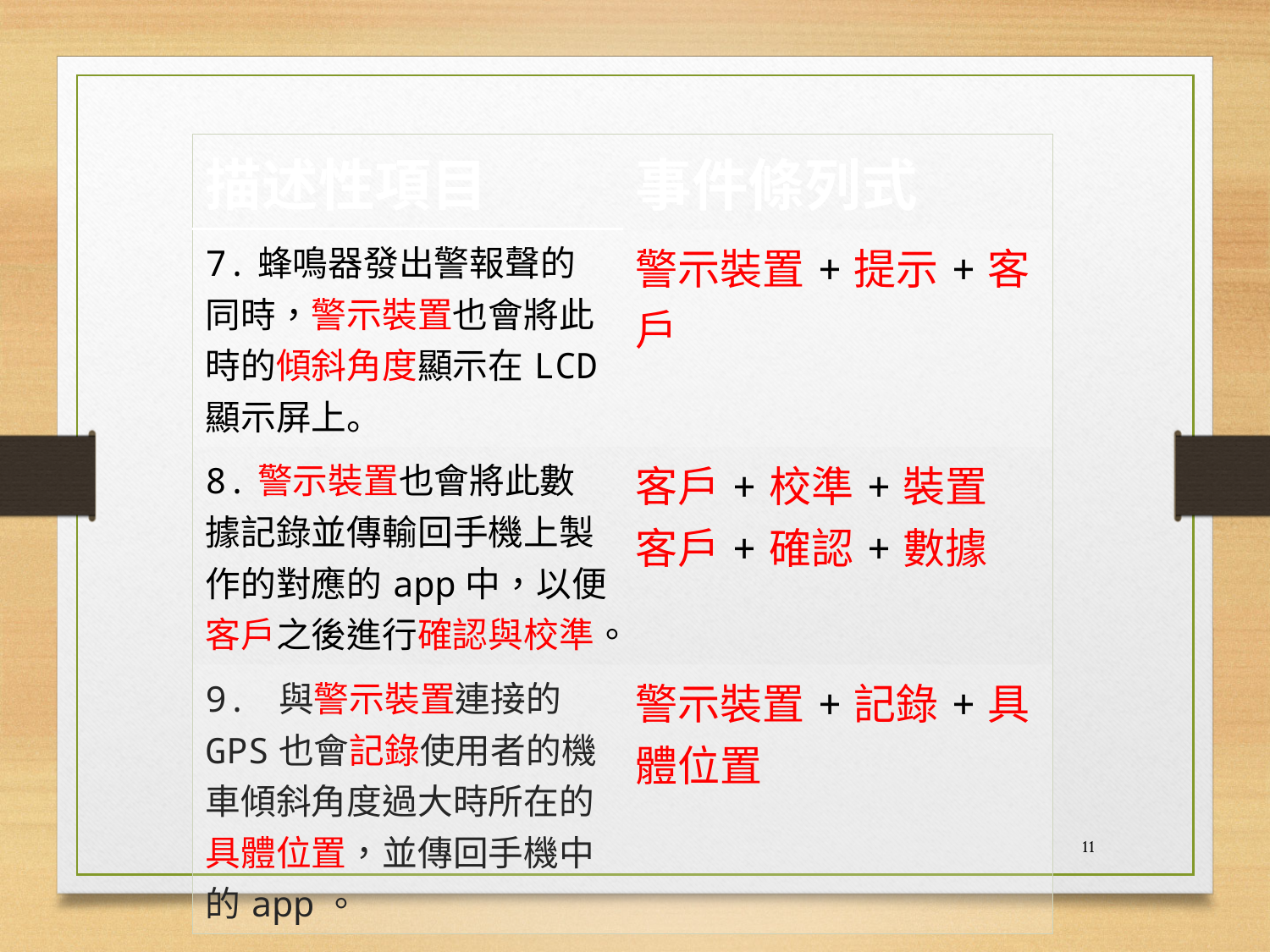

| 描述性項目 | 事件條列式 |
| --- | --- |
| 7.蜂鳴器發出警報聲的同時，警示裝置也會將此時的傾斜角度顯示在LCD顯示屏上。 | 警示裝置+提示+客戶 |
| 8.警示裝置也會將此數據記錄並傳輸回手機上製作的對應的app中，以便客戶之後進行確認與校準。 | 客戶+校準+裝置 客戶+確認+數據 |
| 9. 與警示裝置連接的GPS也會記錄使用者的機車傾斜角度過大時所在的具體位置，並傳回手機中的app。 | 警示裝置+記錄+具體位置 |
11